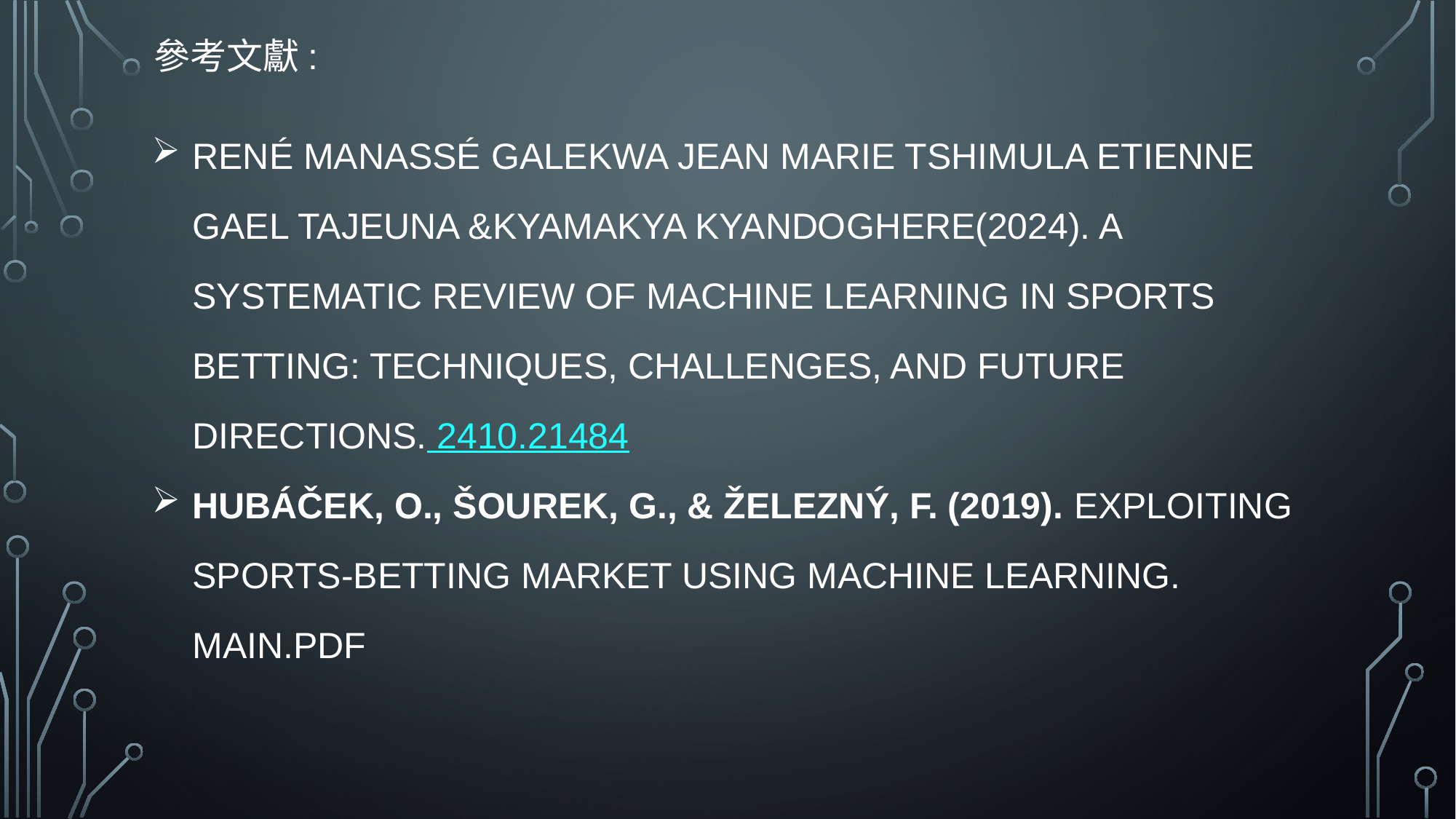

# 參考文獻:
René Manassé Galekwa Jean Marie Tshimula Etienne Gael Tajeuna &Kyamakya Kyandoghere(2024). A Systematic Review of Machine Learning in Sports Betting: Techniques, Challenges, and Future Directions. 2410.21484
Hubáček, O., Šourek, G., & Železný, F. (2019). Exploiting sports-betting market using machine learning. main.pdf